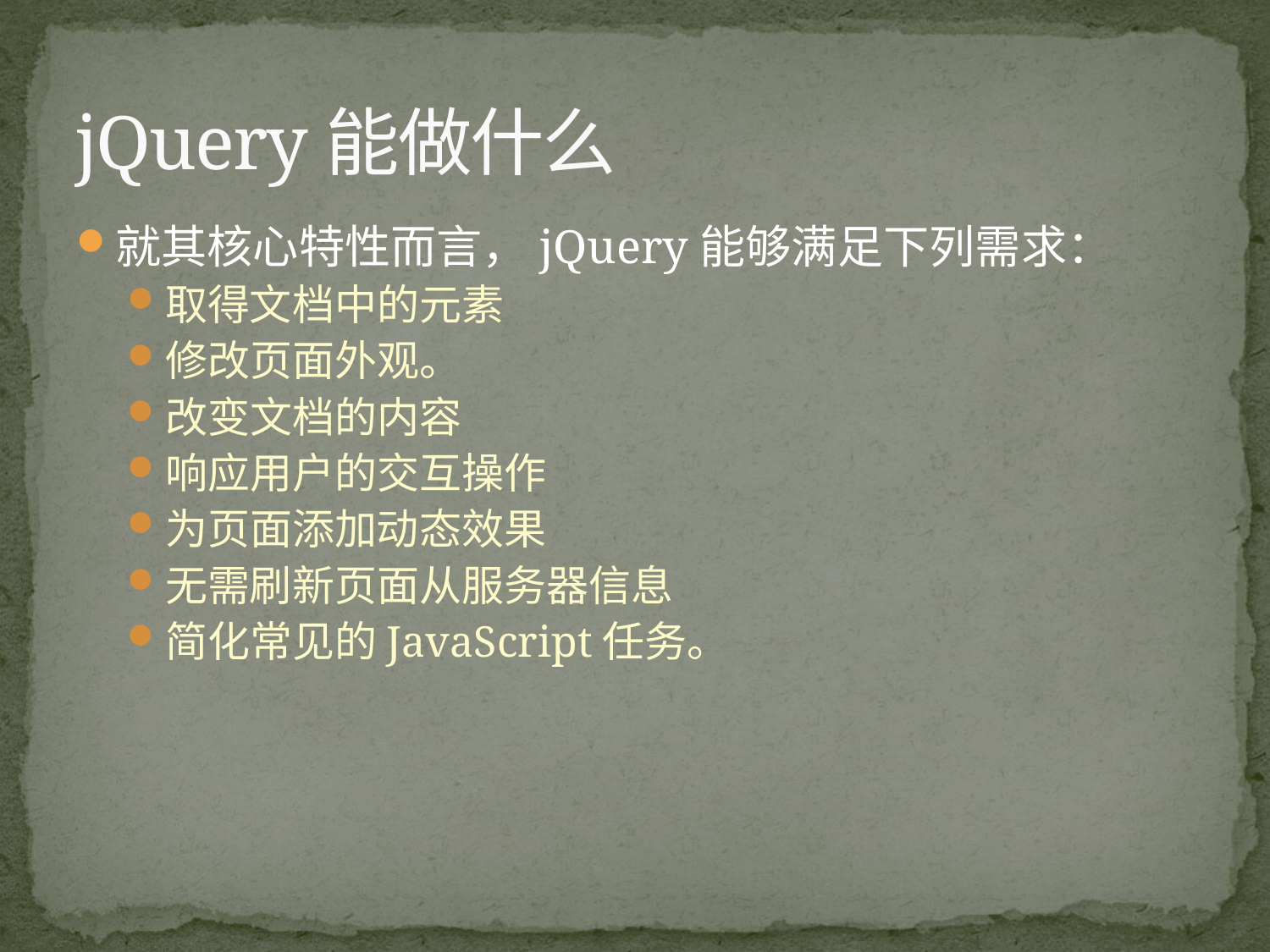

# jQuery能做什么
就其核心特性而言，jQuery能够满足下列需求：
取得文档中的元素
修改页面外观。
改变文档的内容
响应用户的交互操作
为页面添加动态效果
无需刷新页面从服务器信息
简化常见的JavaScript任务。